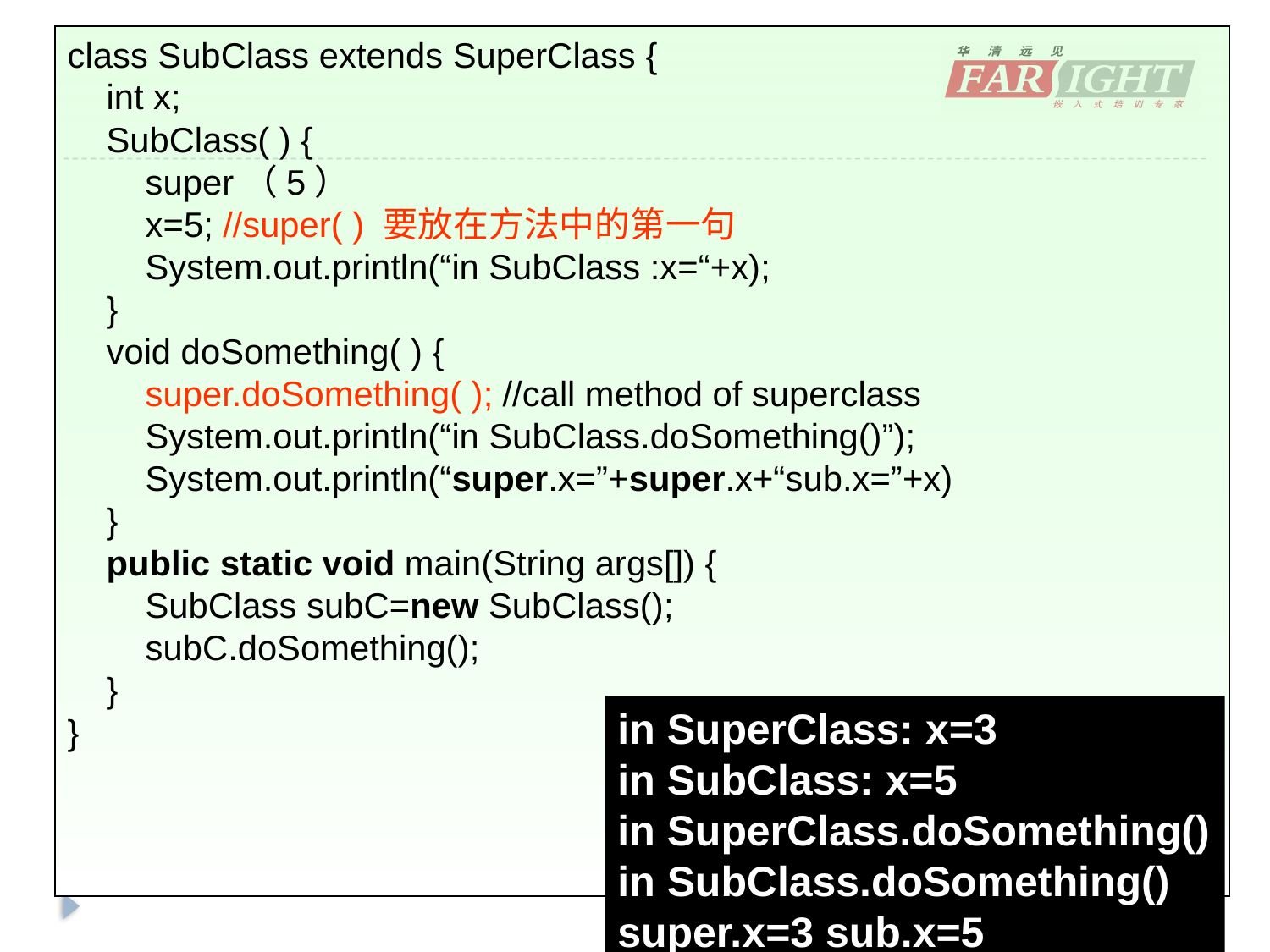

class SubClass extends SuperClass {
    int x;
    SubClass( ) {
        super（5）
        x=5; //super( ) 要放在方法中的第一句
        System.out.println(“in SubClass :x=“+x);
    }
    void doSomething( ) {
        super.doSomething( ); //call method of superclass
        System.out.println(“in SubClass.doSomething()”);
        System.out.println(“super.x=”+super.x+“sub.x=”+x)
    }
    public static void main(String args[]) {
        SubClass subC=new SubClass();
        subC.doSomething();
    }
}
in SuperClass: x=3
in SubClass: x=5
in SuperClass.doSomething()
in SubClass.doSomething()
super.x=3 sub.x=5